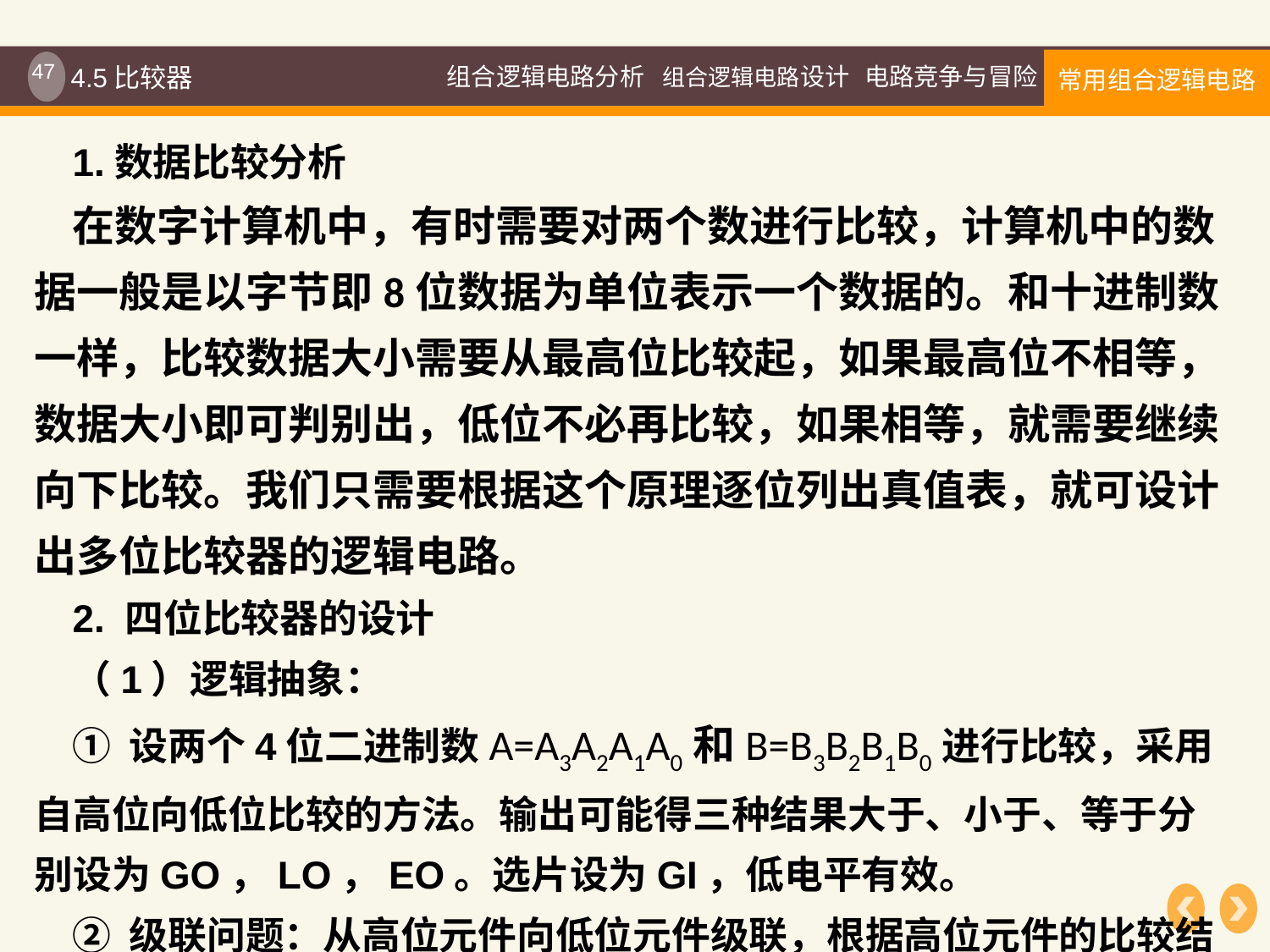

4.5比较器
1.数据比较分析
在数字计算机中，有时需要对两个数进行比较，计算机中的数据一般是以字节即8位数据为单位表示一个数据的。和十进制数一样，比较数据大小需要从最高位比较起，如果最高位不相等，数据大小即可判别出，低位不必再比较，如果相等，就需要继续向下比较。我们只需要根据这个原理逐位列出真值表，就可设计出多位比较器的逻辑电路。
2. 四位比较器的设计
（1）逻辑抽象：
① 设两个4位二进制数A=A3A2A1A0和B=B3B2B1B0进行比较，采用自高位向低位比较的方法。输出可能得三种结果大于、小于、等于分别设为GO，LO，EO。选片设为GI，低电平有效。
② 级联问题：从高位元件向低位元件级联，根据高位元件的比较结